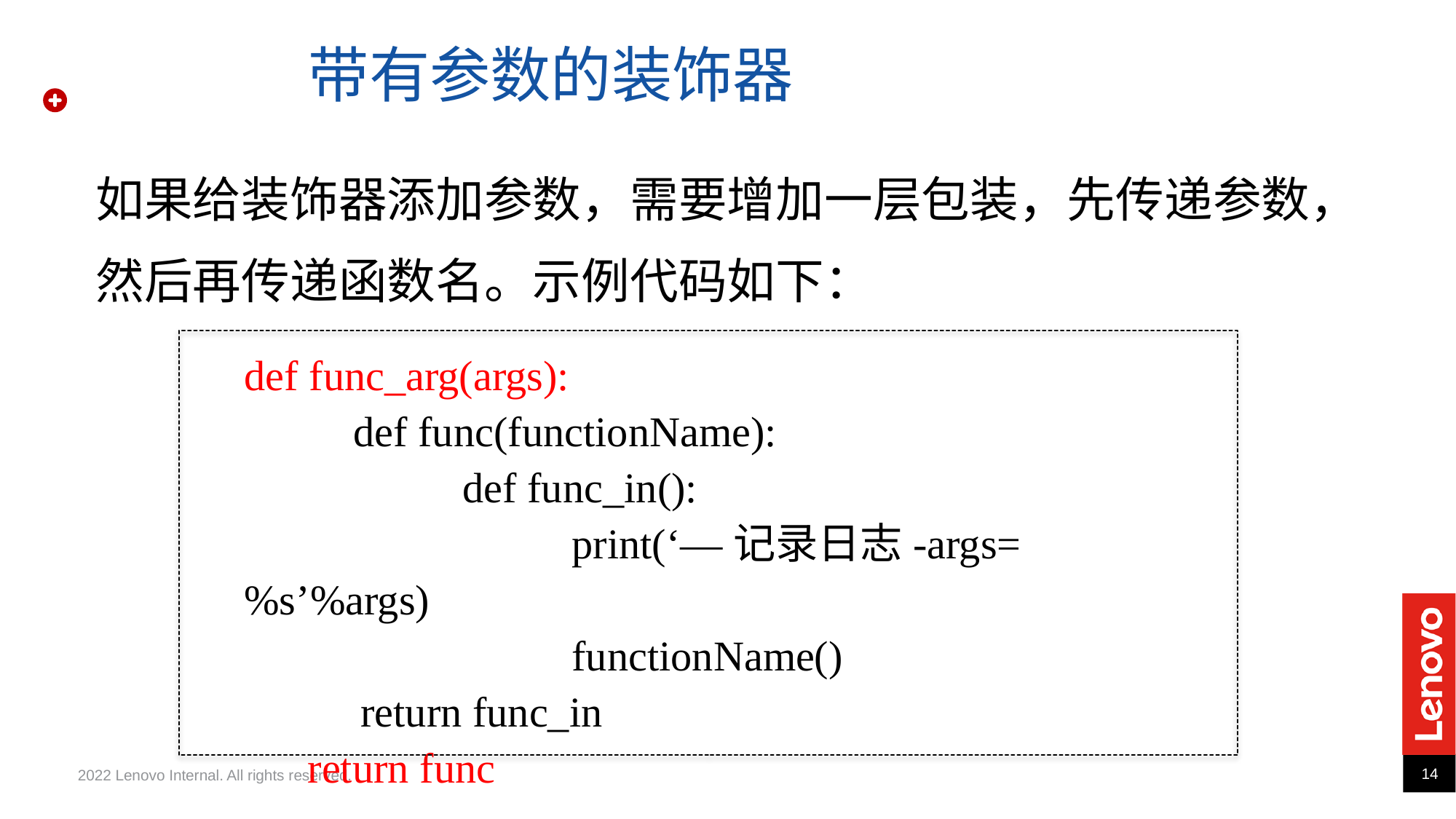

带有参数的装饰器
如果给装饰器添加参数，需要增加一层包装，先传递参数，然后再传递函数名。示例代码如下：

def func_arg(args):
	def func(functionName):
		def func_in():
			print(‘—记录日志-args=%s’%args)
			functionName()
           return func_in
      return func